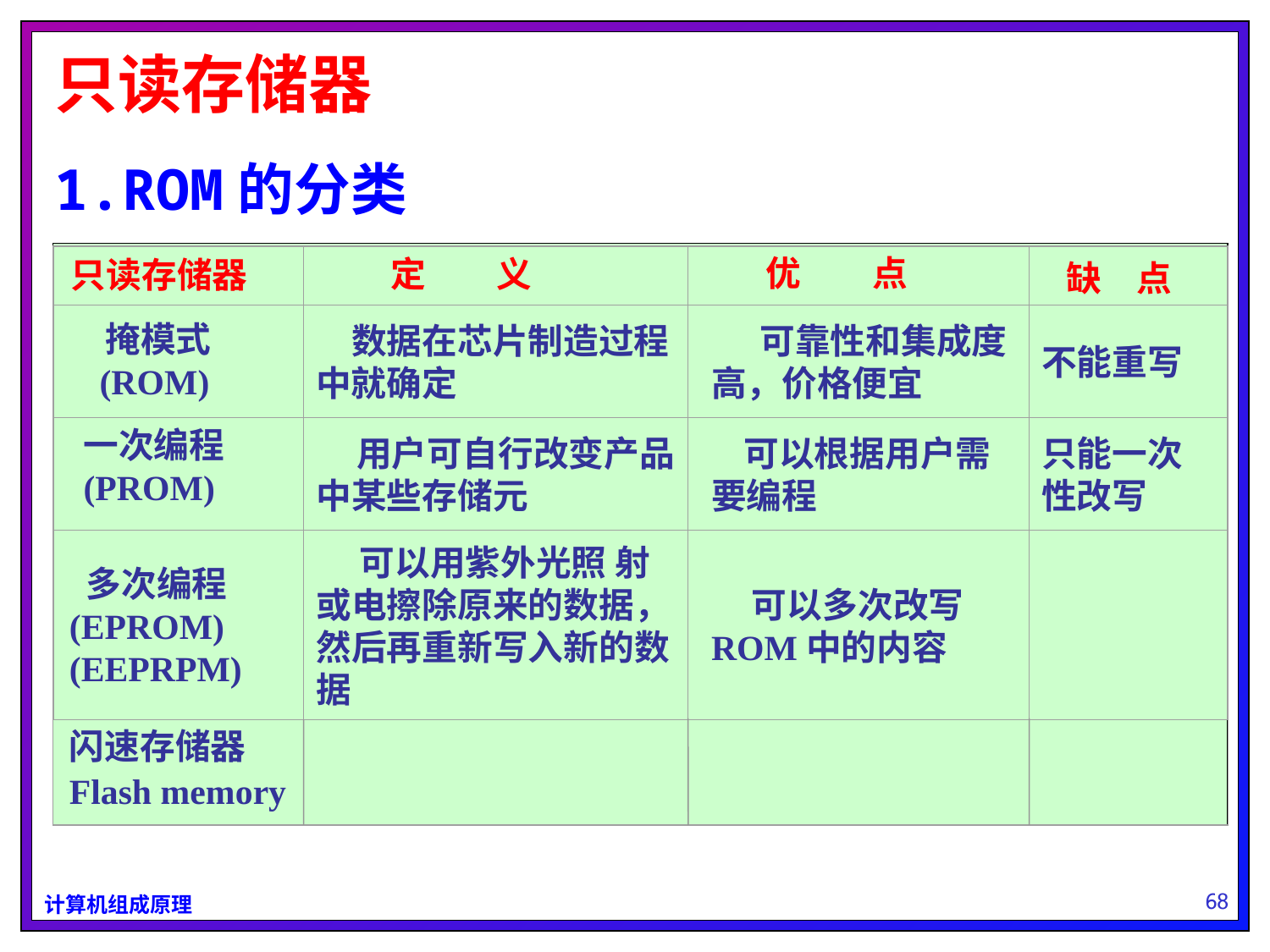

只读存储器
1.ROM的分类
　　优　　点
　　定　　义
只读存储器

  缺　点

   掩模式
   (ROM)

　数据在芯片制造过程中就确定

     可靠性和集成度高，价格便宜
不能重写

一次编程
(PROM)
    用户可自行改变产品中某些存储元
   可以根据用户需要编程
只能一次性改写

 多次编程
(EPROM)
(EEPRPM)
　 可以用紫外光照 射或电擦除原来的数据，然后再重新写入新的数据

    可以多次改写ROM中的内容

闪速存储器
Flash memory